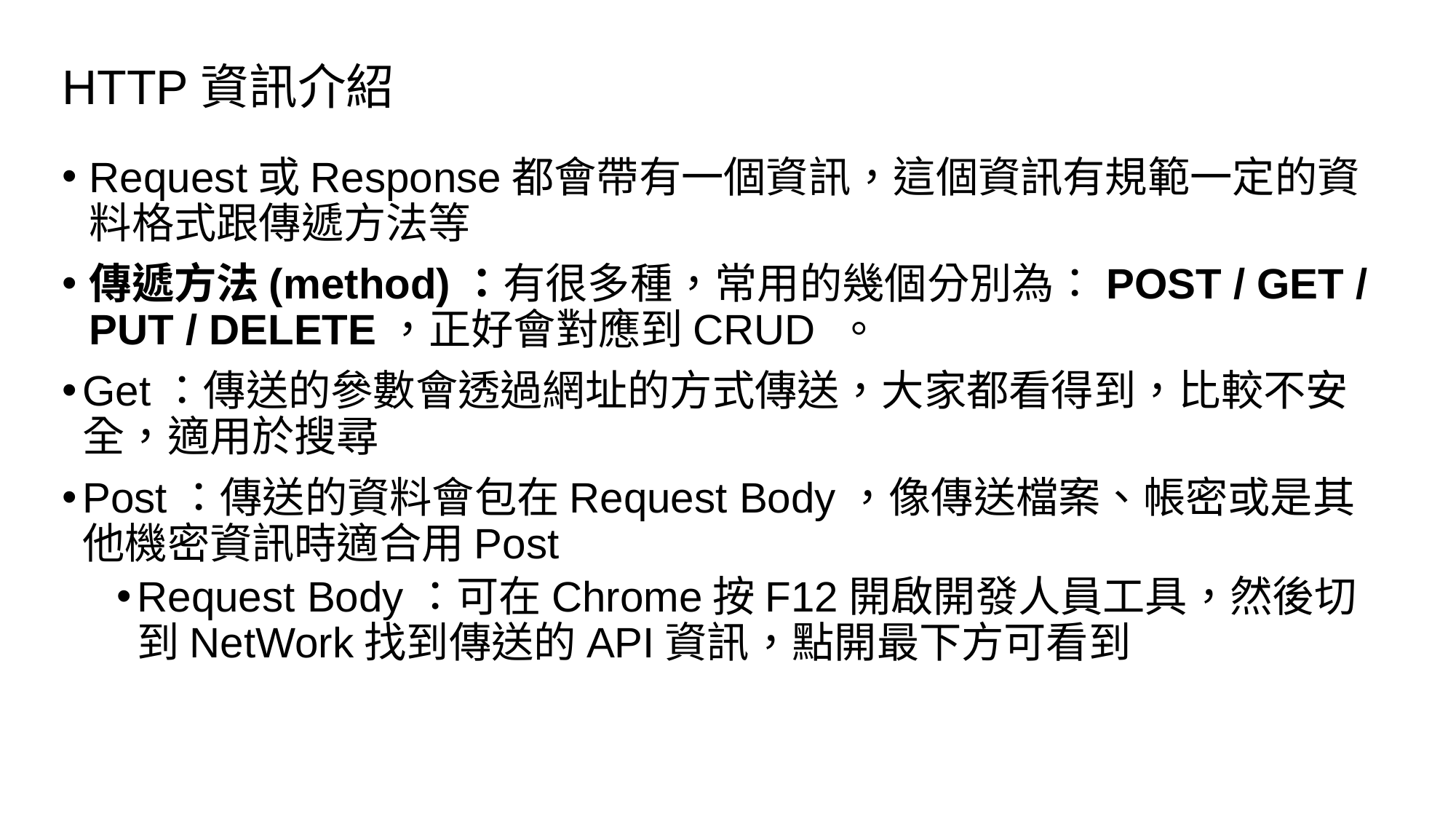

HTTP資訊介紹
Request或Response都會帶有一個資訊，這個資訊有規範一定的資料格式跟傳遞方法等
傳遞方法(method)：有很多種，常用的幾個分別為：POST / GET / PUT / DELETE，正好會對應到CRUD 。
Get：傳送的參數會透過網址的方式傳送，大家都看得到，比較不安全，適用於搜尋
Post：傳送的資料會包在Request Body，像傳送檔案、帳密或是其他機密資訊時適合用Post
Request Body：可在Chrome按F12開啟開發人員工具，然後切到NetWork找到傳送的API資訊，點開最下方可看到